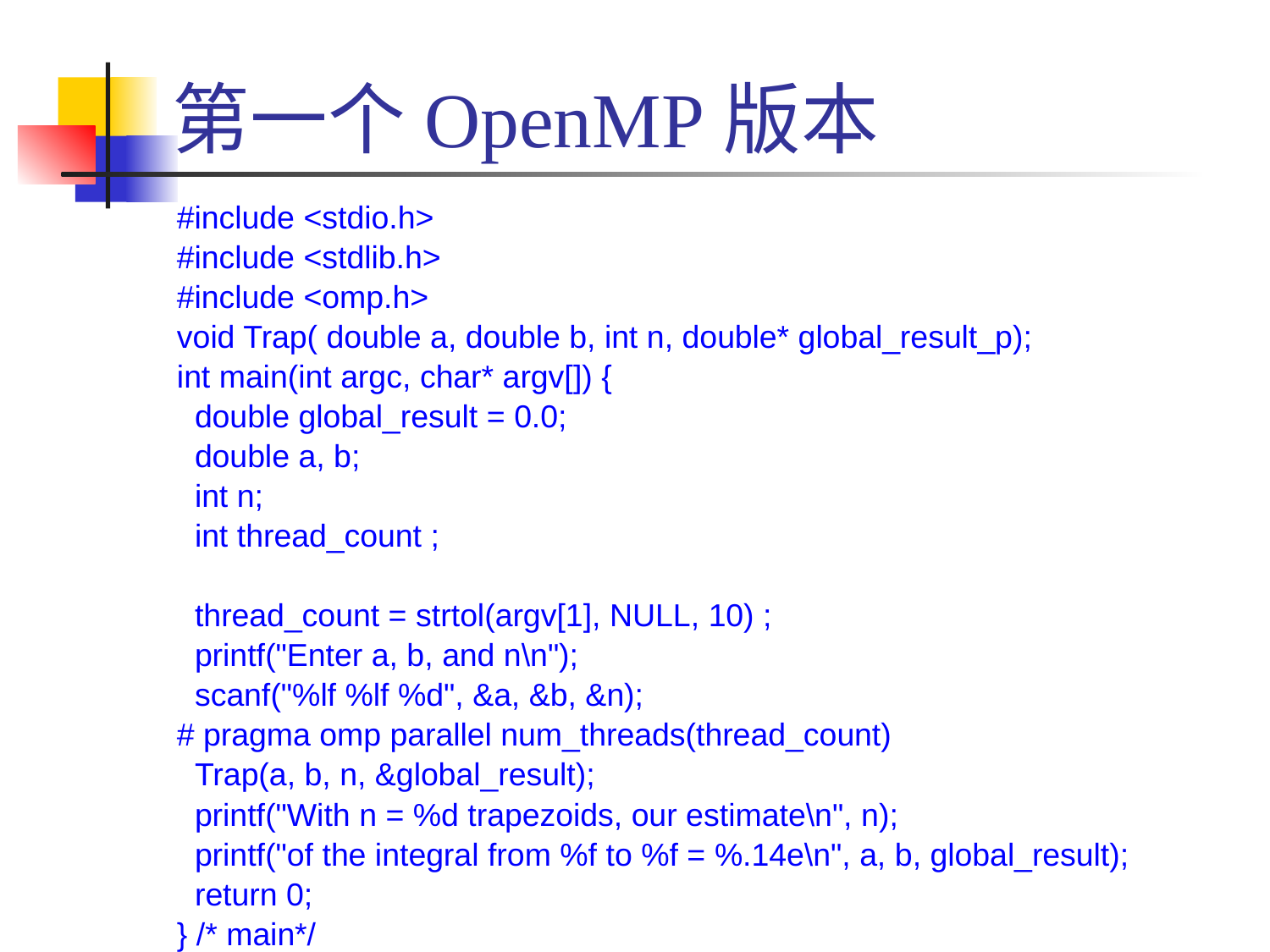

# 第一个OpenMP版本
#include <stdio.h>
#include <stdlib.h>
#include <omp.h>
void Trap( double a, double b, int n, double* global_result_p);
int main(int argc, char* argv[]) {
  double global_result = 0.0;
  double a, b;
  int n;
  int thread_count ;

  thread_count = strtol(argv[1], NULL, 10) ;
  printf("Enter a, b, and n\n");
  scanf("%lf %lf %d", &a, &b, &n);
# pragma omp parallel num_threads(thread_count)
  Trap(a, b, n, &global_result);
  printf("With n = %d trapezoids, our estimate\n", n);
  printf("of the integral from %f to %f = %.14e\n", a, b, global_result);
  return 0;
} /* main*/